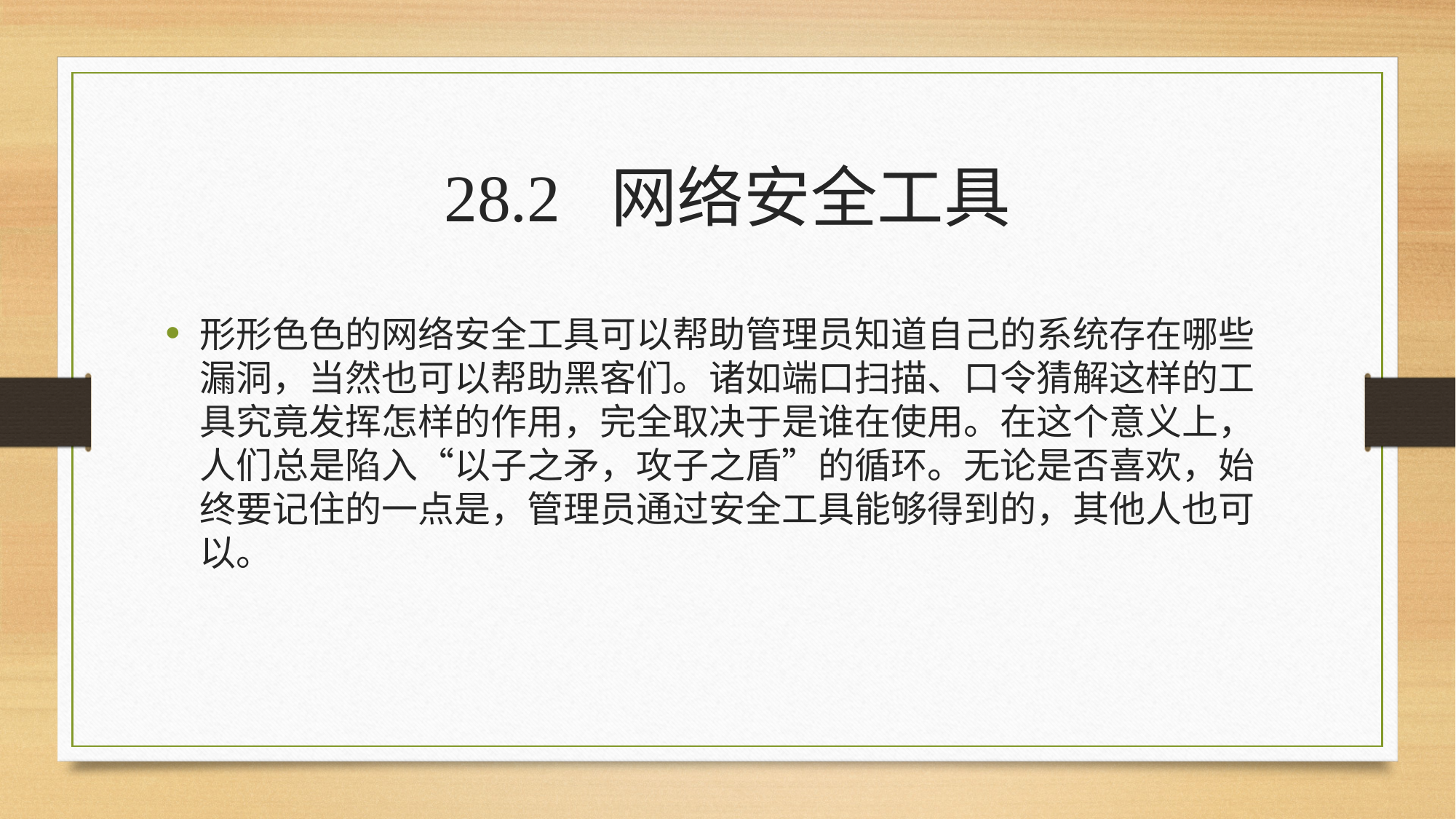

# 28.2  网络安全工具
形形色色的网络安全工具可以帮助管理员知道自己的系统存在哪些漏洞，当然也可以帮助黑客们。诸如端口扫描、口令猜解这样的工具究竟发挥怎样的作用，完全取决于是谁在使用。在这个意义上，人们总是陷入“以子之矛，攻子之盾”的循环。无论是否喜欢，始终要记住的一点是，管理员通过安全工具能够得到的，其他人也可以。